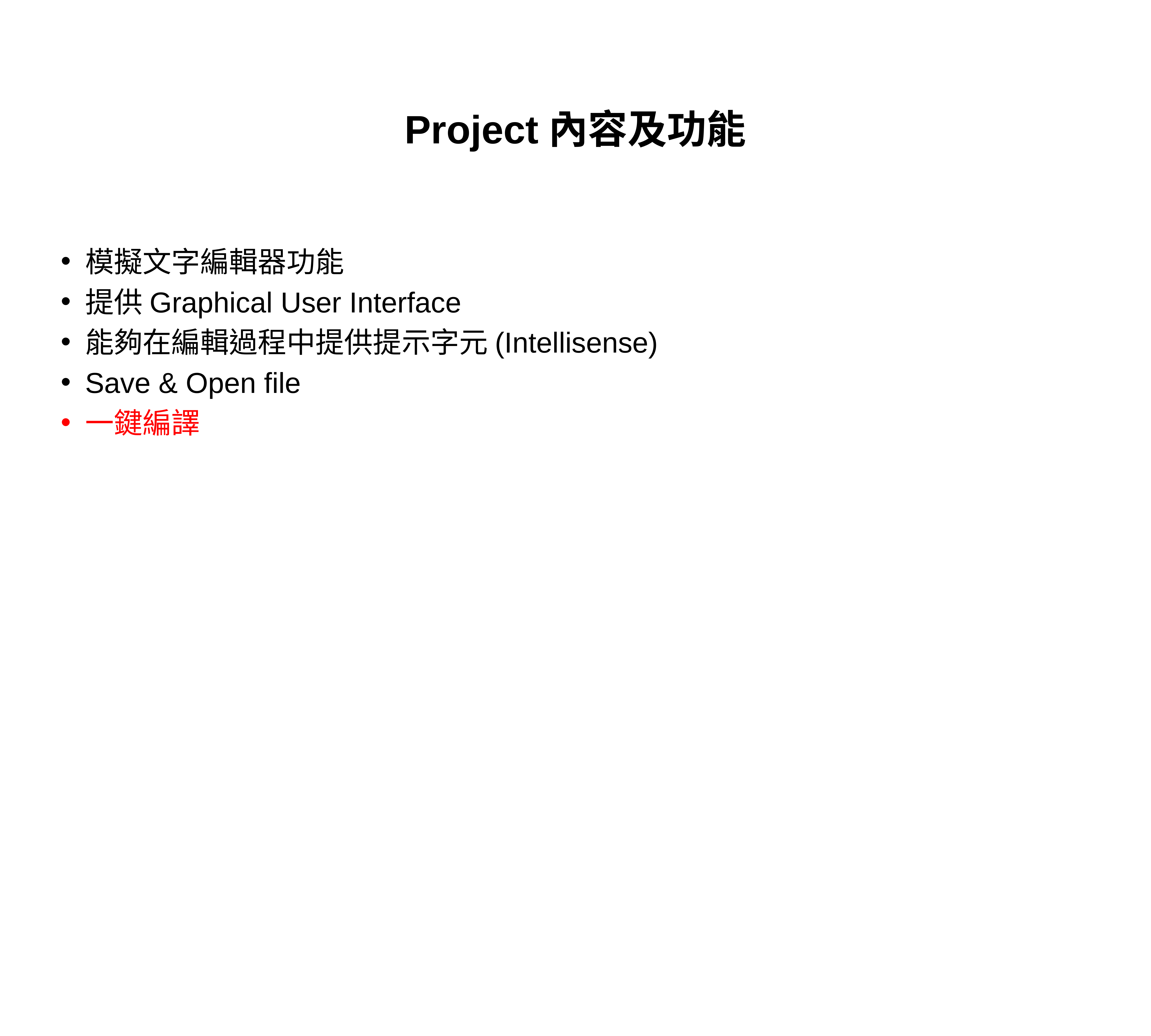

# Project內容及功能
模擬文字編輯器功能
提供Graphical User Interface
能夠在編輯過程中提供提示字元(Intellisense)
Save & Open file
一鍵編譯